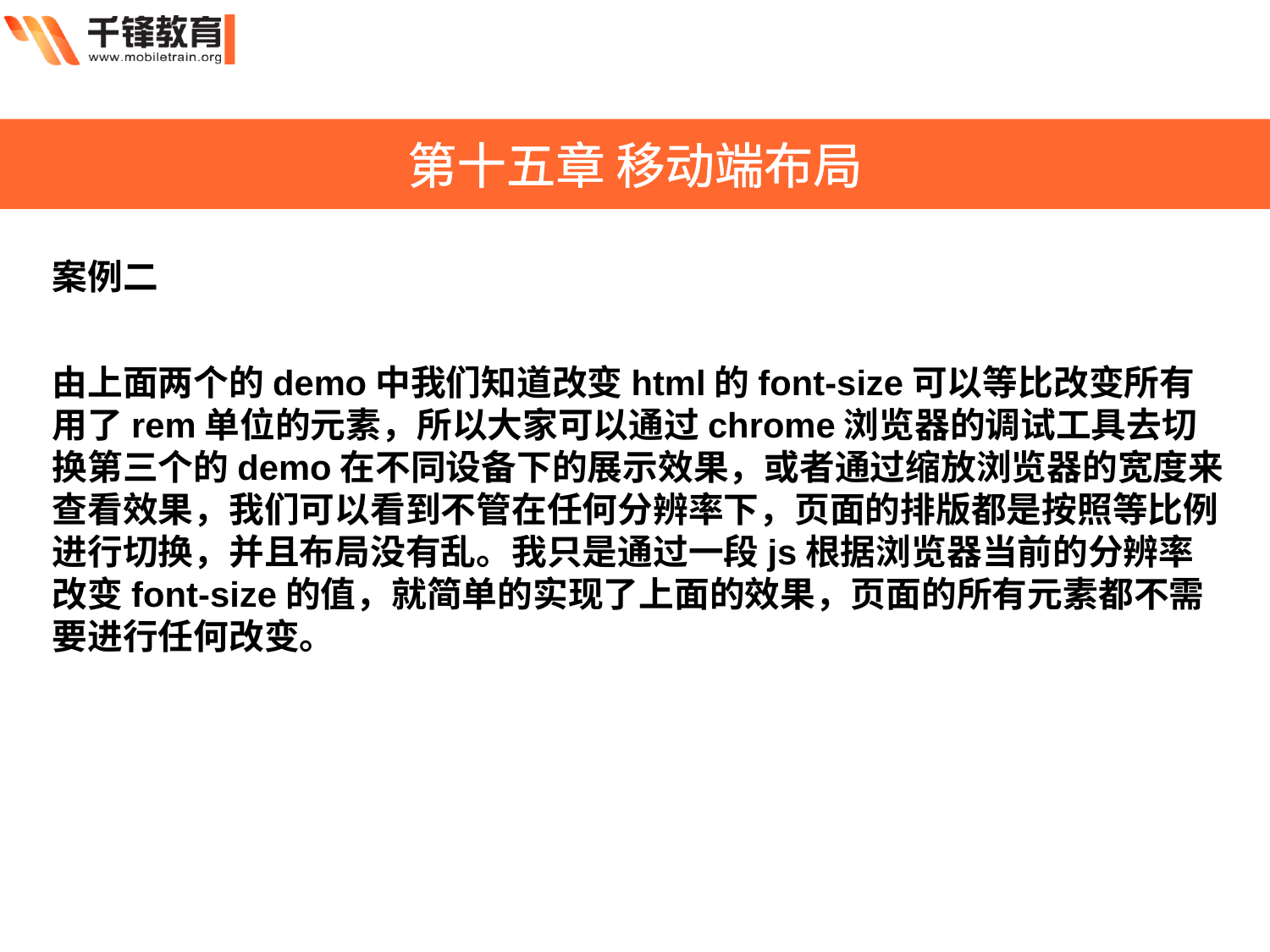

第十五章 移动端布局
案例二

由上面两个的demo中我们知道改变html的font-size可以等比改变所有用了rem单位的元素，所以大家可以通过chrome浏览器的调试工具去切换第三个的demo在不同设备下的展示效果，或者通过缩放浏览器的宽度来查看效果，我们可以看到不管在任何分辨率下，页面的排版都是按照等比例进行切换，并且布局没有乱。我只是通过一段js根据浏览器当前的分辨率改变font-size的值，就简单的实现了上面的效果，页面的所有元素都不需要进行任何改变。